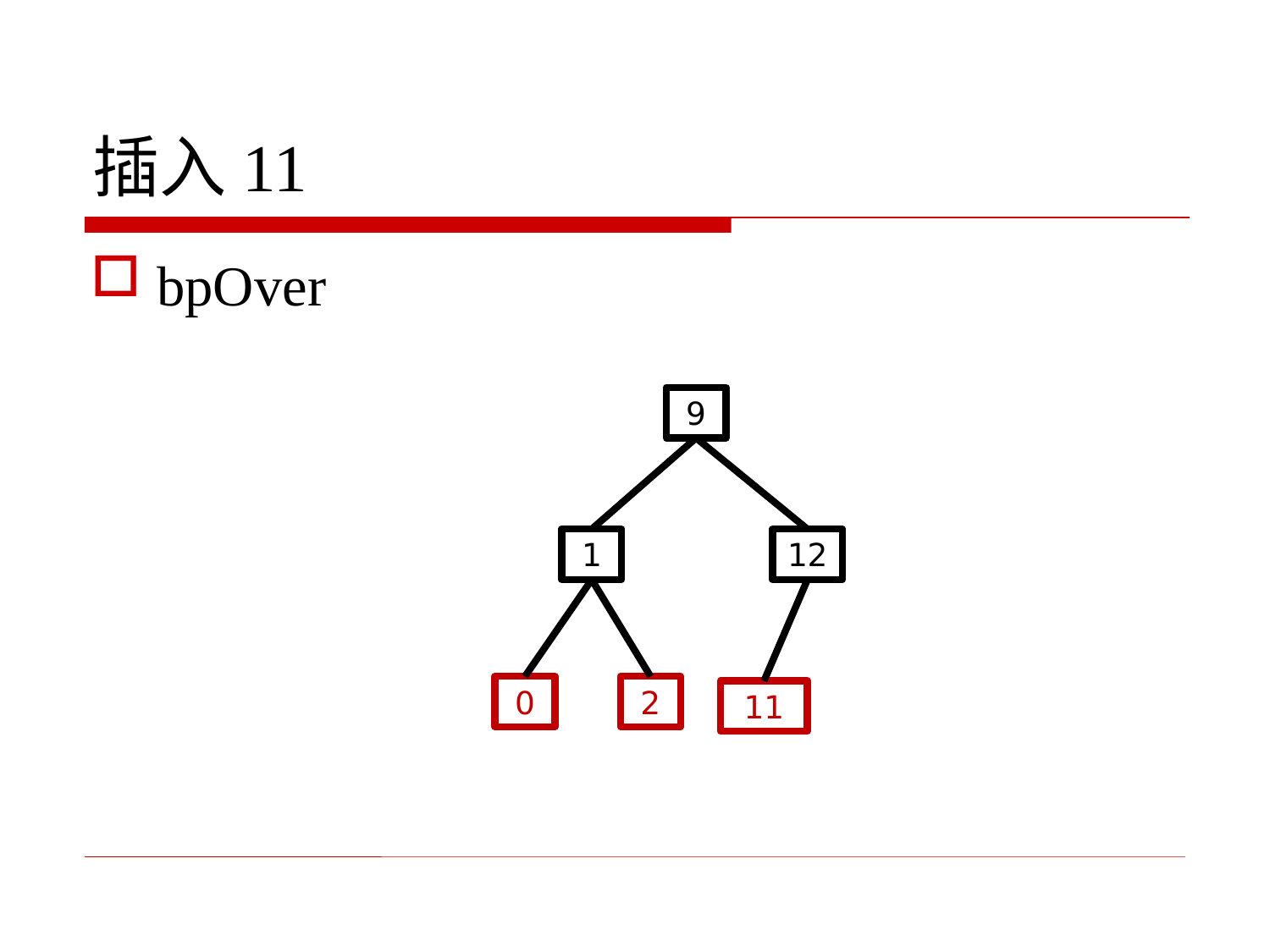

# 插入11
bpOver
9
1
12
0
2
11